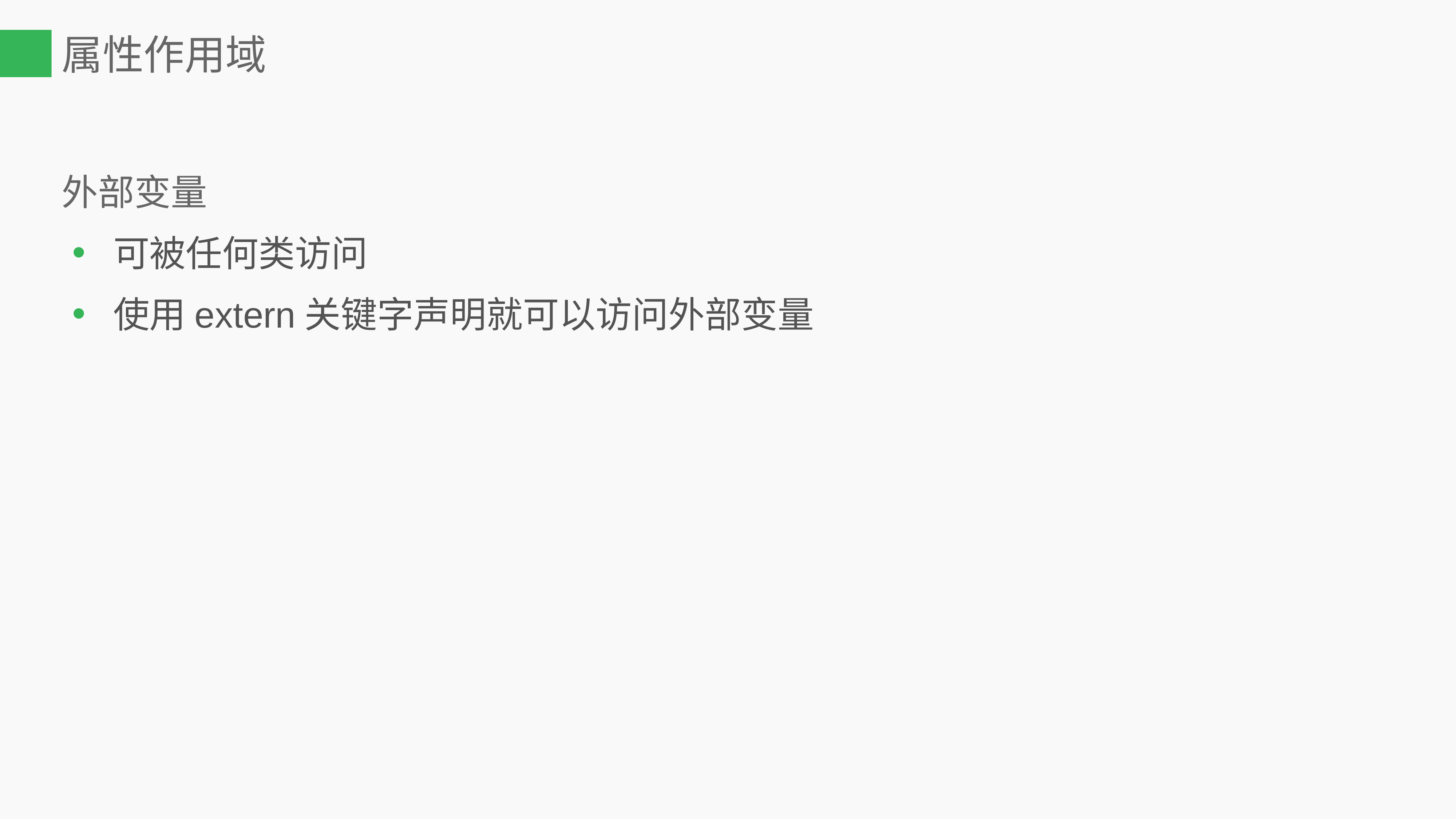

# 属性作用域
外部变量
可被任何类访问
使用extern关键字声明就可以访问外部变量